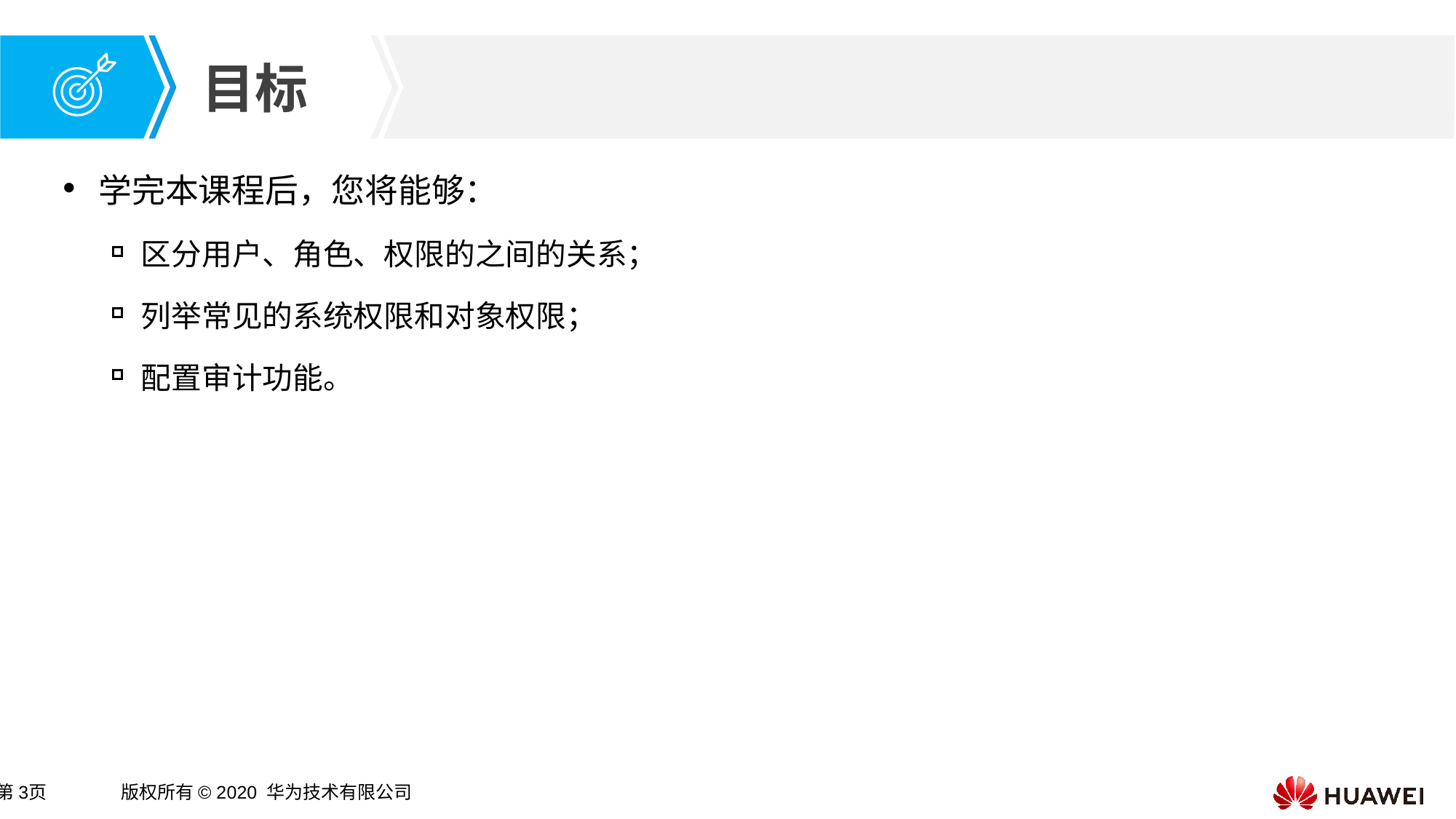

学完本课程后，您将能够：
区分用户、角色、权限的之间的关系；
列举常见的系统权限和对象权限；
配置审计功能。